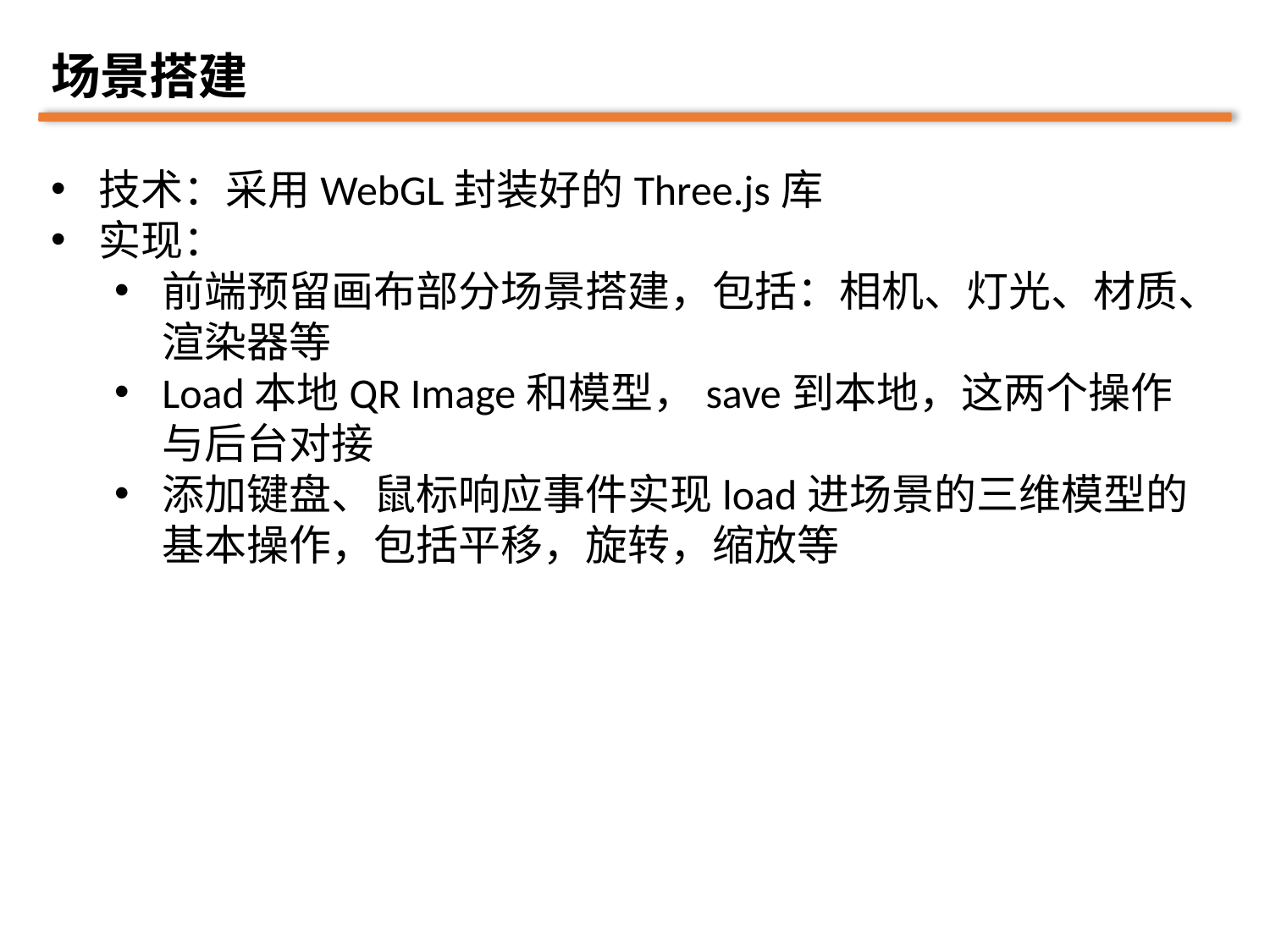

场景搭建

技术：采用WebGL封装好的Three.js库
实现：
前端预留画布部分场景搭建，包括：相机、灯光、材质、渲染器等
Load本地QR Image和模型，save到本地，这两个操作与后台对接
添加键盘、鼠标响应事件实现load进场景的三维模型的基本操作，包括平移，旋转，缩放等